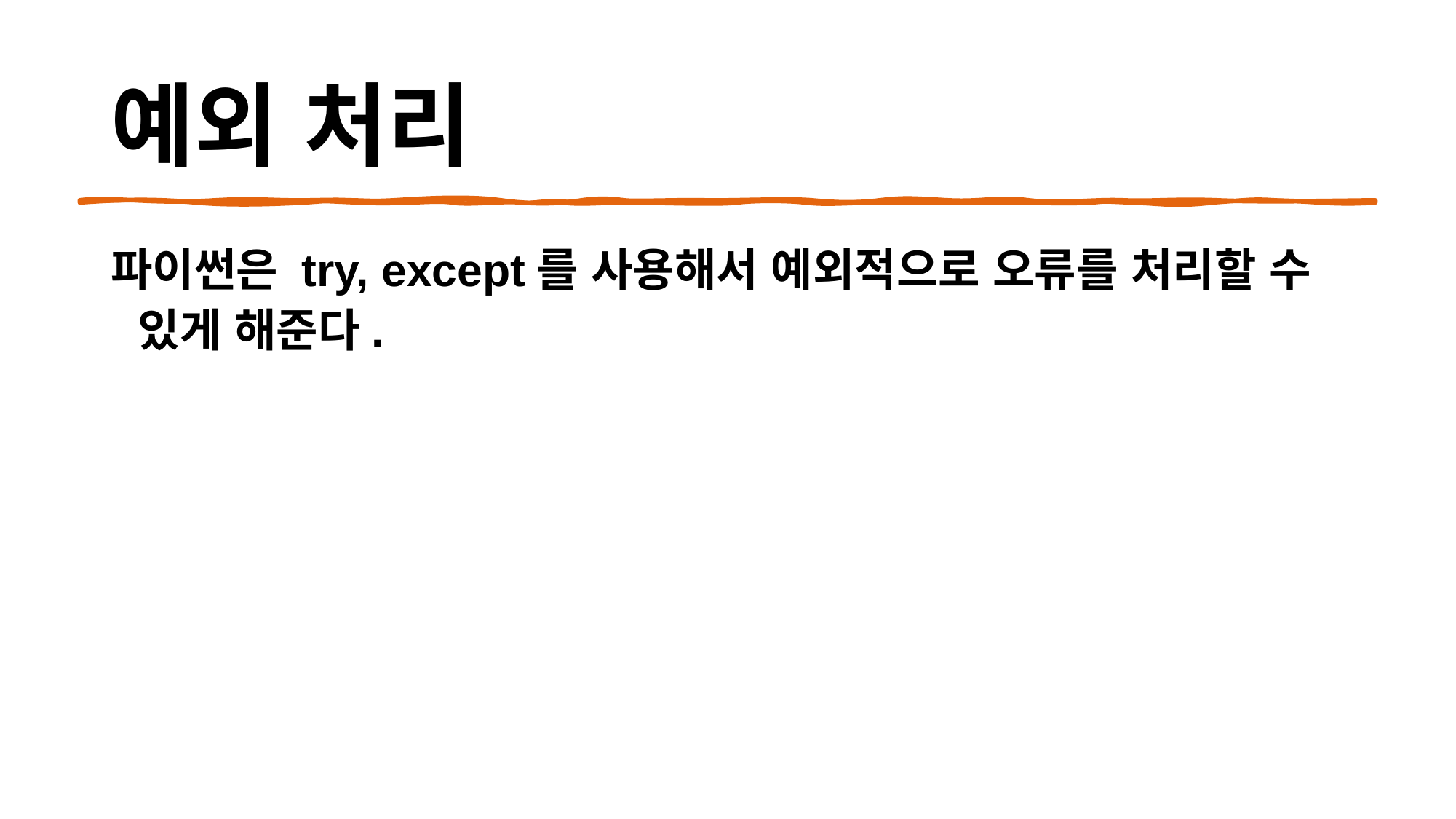

# 예외 처리

파이썬은 try, except를 사용해서 예외적으로 오류를 처리할 수 있게 해준다.